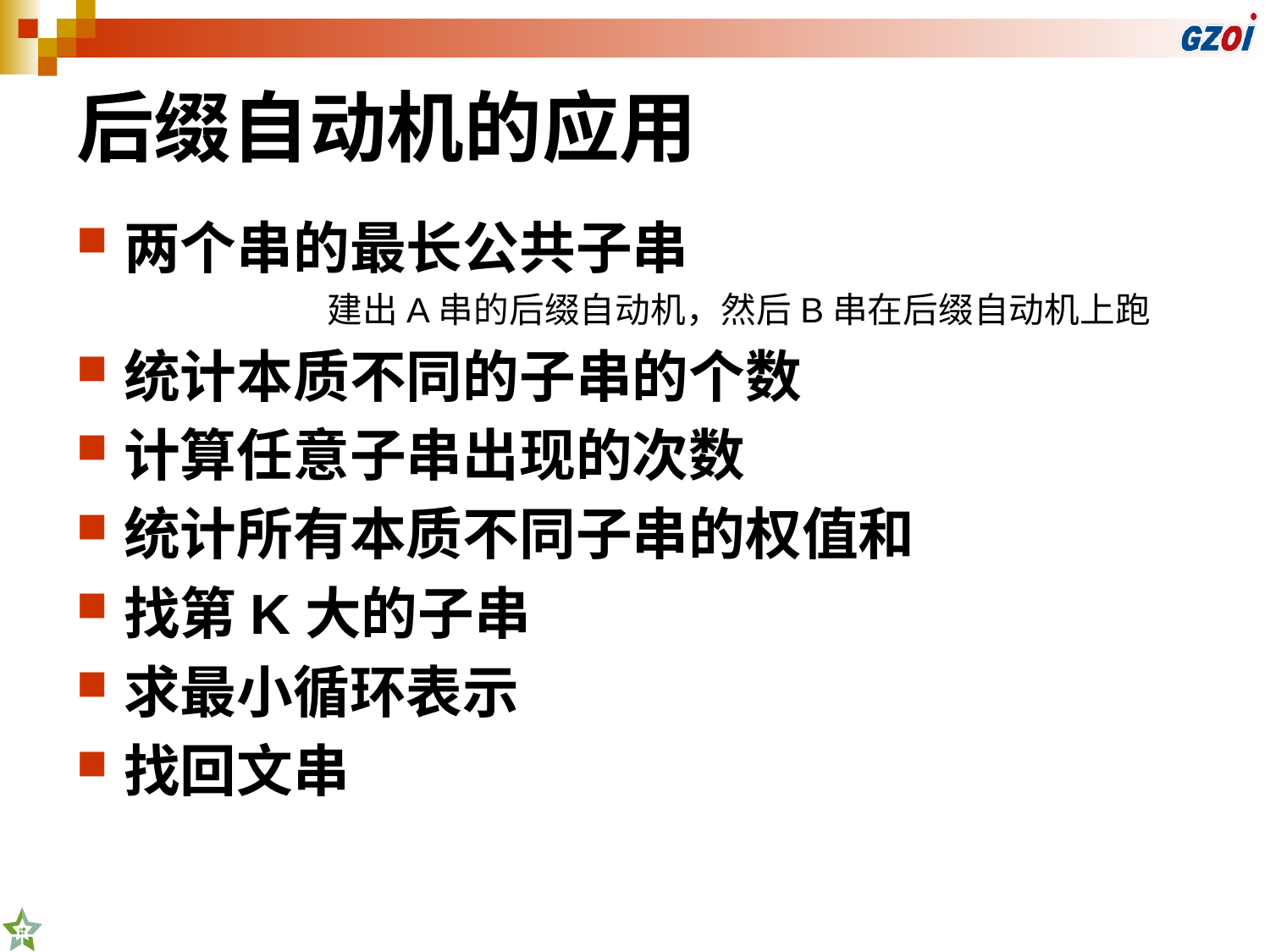

# 后缀自动机的应用
两个串的最长公共子串
                               建出A串的后缀自动机，然后B串在后缀自动机上跑
统计本质不同的子串的个数
计算任意子串出现的次数
统计所有本质不同子串的权值和
找第K大的子串
求最小循环表示
找回文串